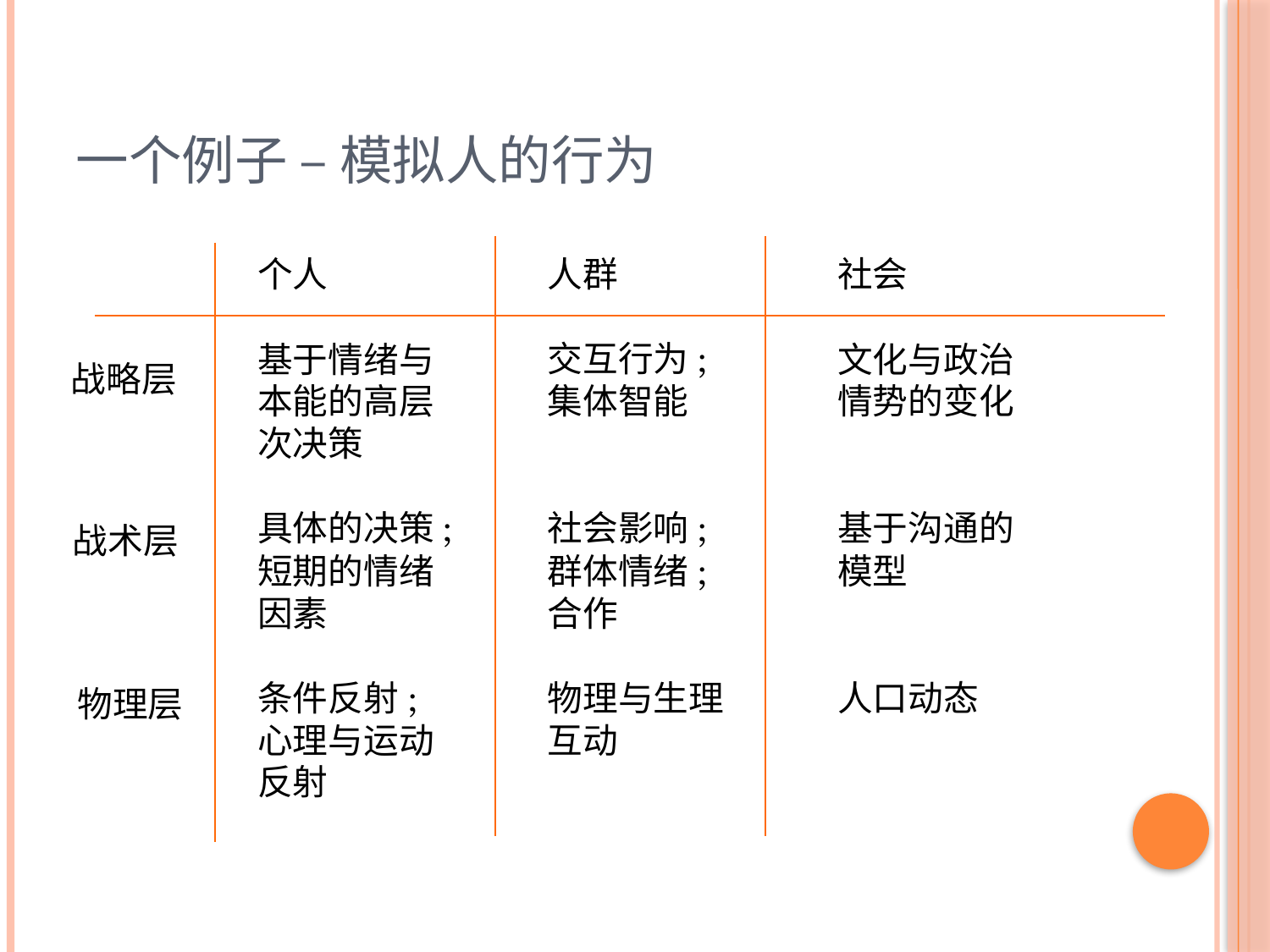

# 一个例子 – 模拟人的行为
个人

基于情绪与本能的高层次决策

具体的决策;
短期的情绪因素

条件反射;
心理与运动反射
人群

交互行为;
集体智能

社会影响;
群体情绪;
合作

物理与生理互动
社会

文化与政治情势的变化

基于沟通的模型

人口动态
战略层
战术层
物理层